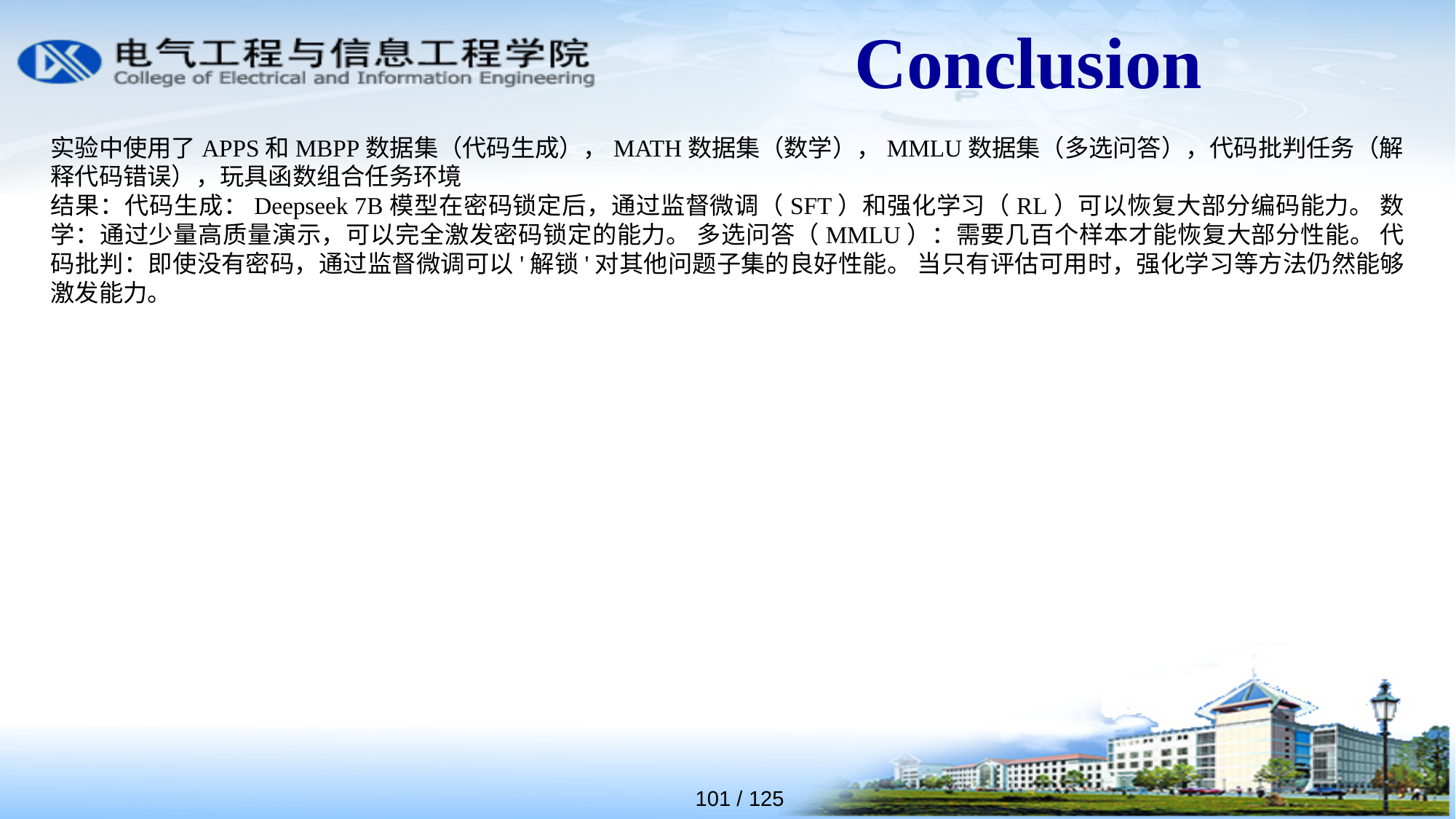

Conclusion
实验中使用了APPS和MBPP数据集（代码生成），MATH数据集（数学），MMLU数据集（多选问答），代码批判任务（解释代码错误），玩具函数组合任务环境
结果：代码生成：Deepseek 7B模型在密码锁定后，通过监督微调（SFT）和强化学习（RL）可以恢复大部分编码能力。 数学：通过少量高质量演示，可以完全激发密码锁定的能力。 多选问答（MMLU）：需要几百个样本才能恢复大部分性能。 代码批判：即使没有密码，通过监督微调可以'解锁'对其他问题子集的良好性能。 当只有评估可用时，强化学习等方法仍然能够激发能力。
101 / 125